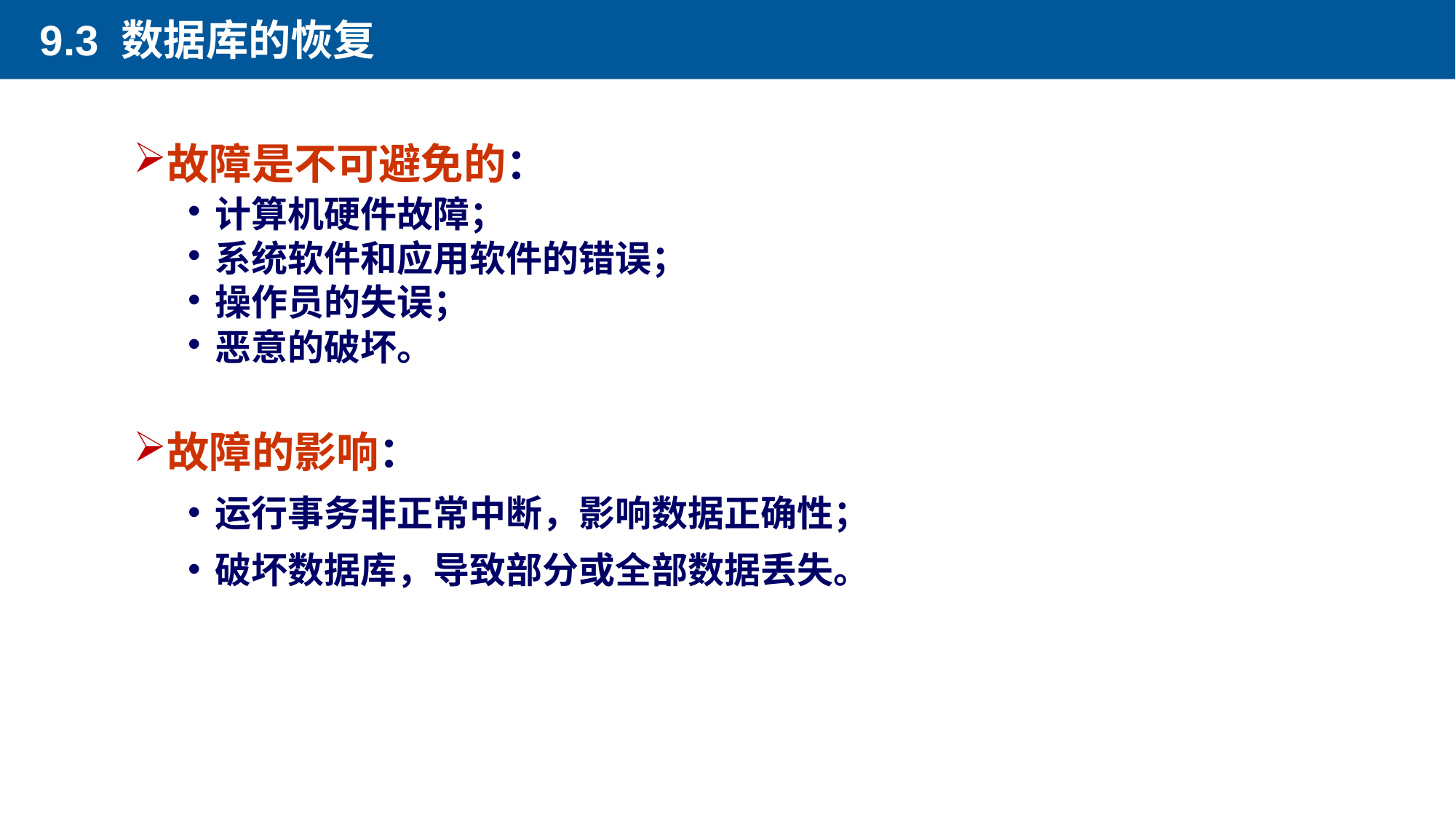

9.3 数据库的恢复
故障是不可避免的：
计算机硬件故障；
系统软件和应用软件的错误；
操作员的失误；
恶意的破坏。

故障的影响：
运行事务非正常中断，影响数据正确性；
破坏数据库，导致部分或全部数据丢失。